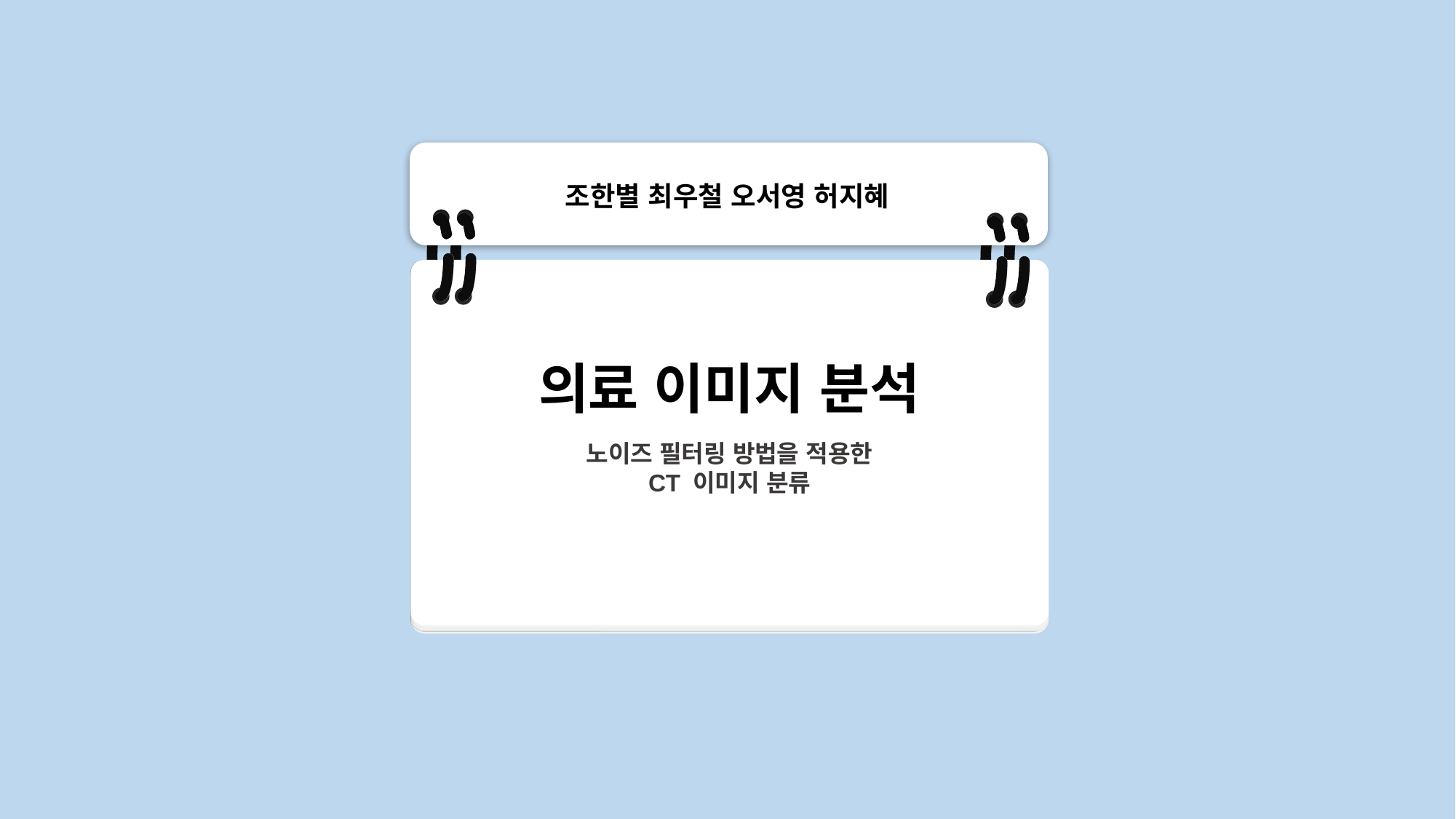

조한별 최우철 오서영 허지혜

의료 이미지 분석

노이즈 필터링 방법을 적용한
CT 이미지 분류